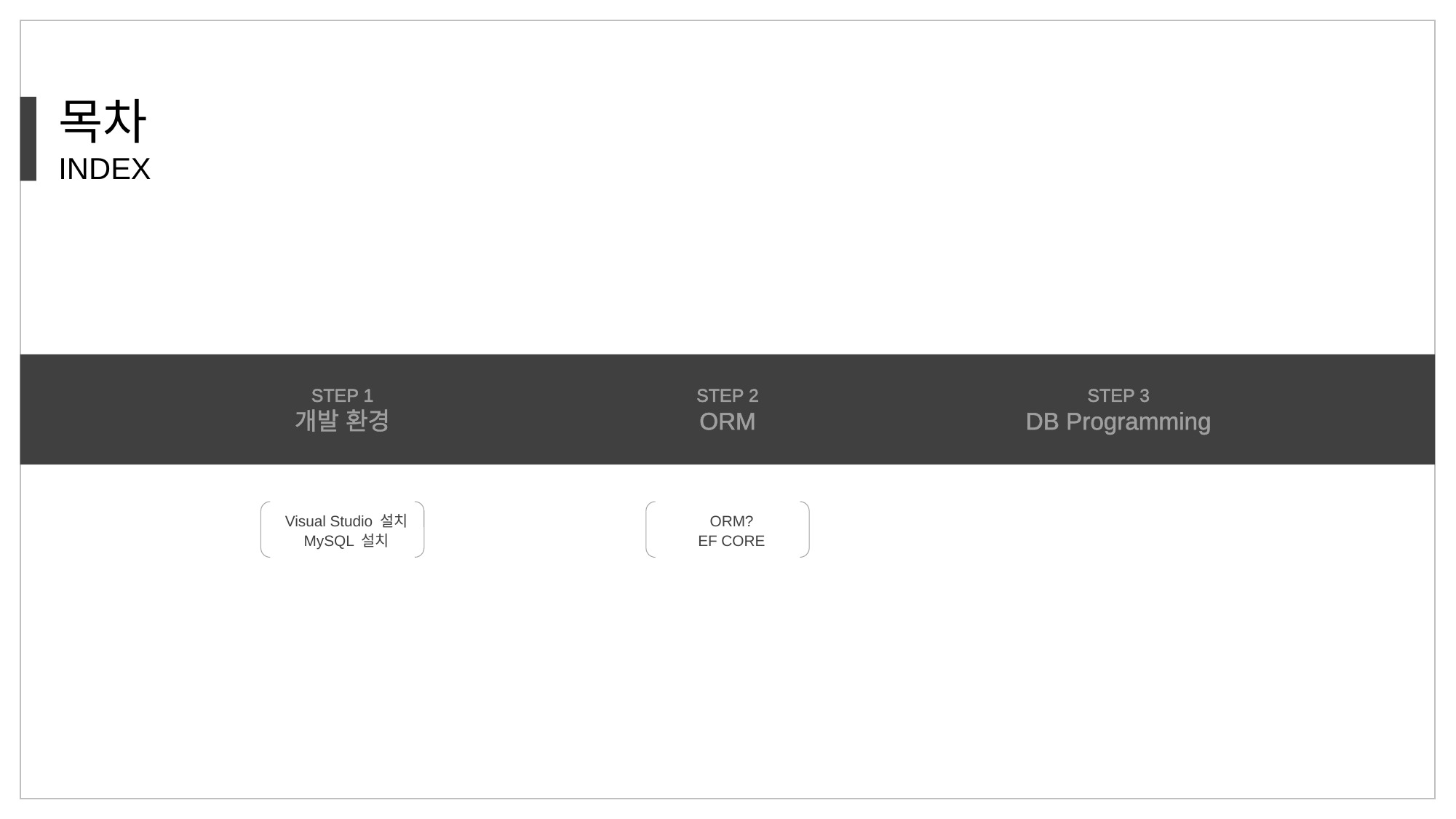

목차
INDEX

STEP 1
개발 환경
STEP 2
ORM
STEP 3
DB Programming

Visual Studio 설치
MySQL 설치

ORM?
EF CORE